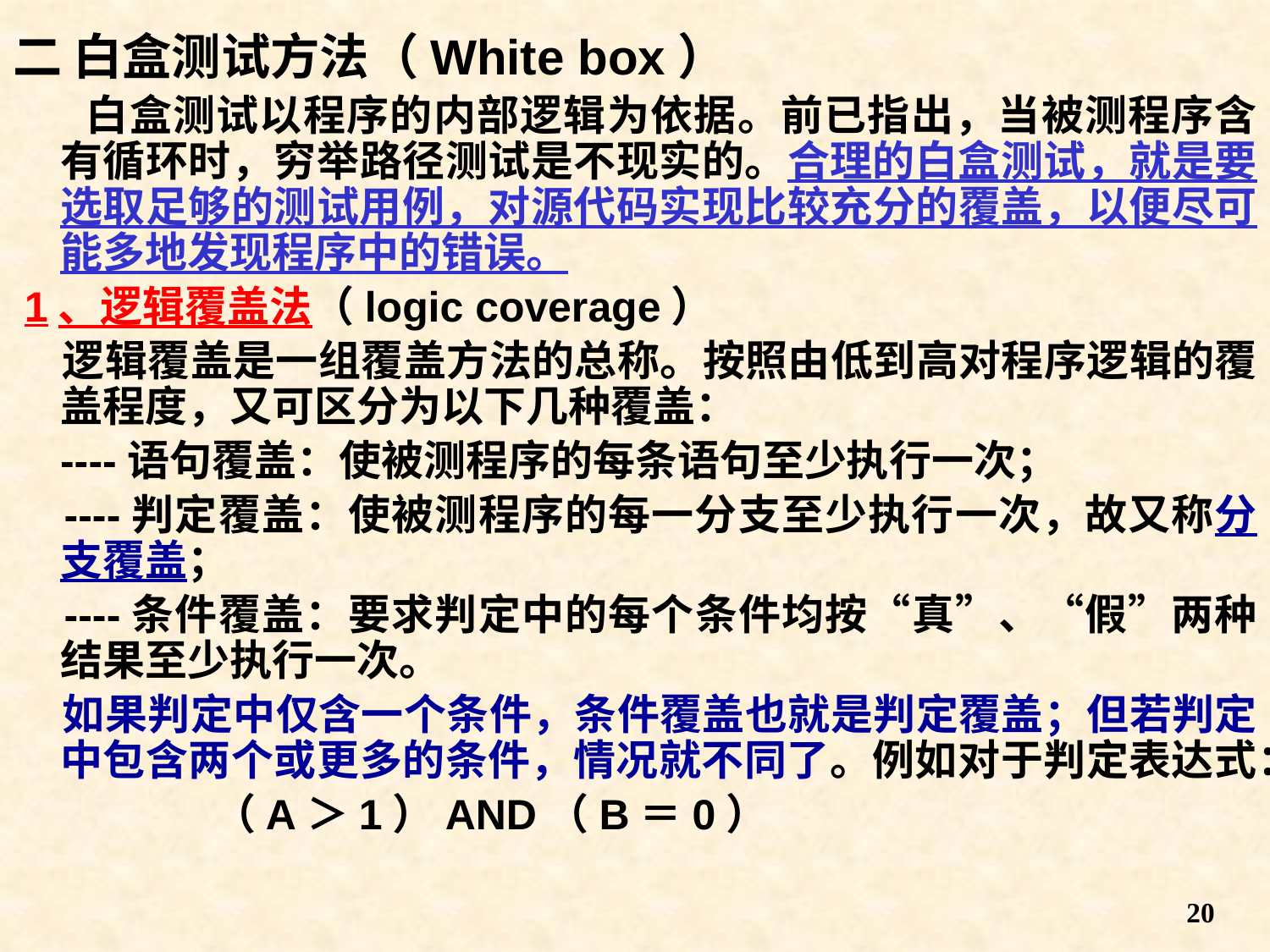

二 白盒测试方法（White box）
       白盒测试以程序的内部逻辑为依据。前已指出，当被测程序含有循环时，穷举路径测试是不现实的。合理的白盒测试，就是要选取足够的测试用例，对源代码实现比较充分的覆盖，以便尽可能多地发现程序中的错误。
 1、逻辑覆盖法（logic coverage）
    逻辑覆盖是一组覆盖方法的总称。按照由低到高对程序逻辑的覆盖程度，又可区分为以下几种覆盖：
    ----语句覆盖：使被测程序的每条语句至少执行一次；
    ----判定覆盖：使被测程序的每一分支至少执行一次，故又称分支覆盖；
    ----条件覆盖：要求判定中的每个条件均按“真”、“假”两种结果至少执行一次。
    如果判定中仅含一个条件，条件覆盖也就是判定覆盖；但若判定中包含两个或更多的条件，情况就不同了。例如对于判定表达式：
                    （A＞1）AND（B＝0）
20